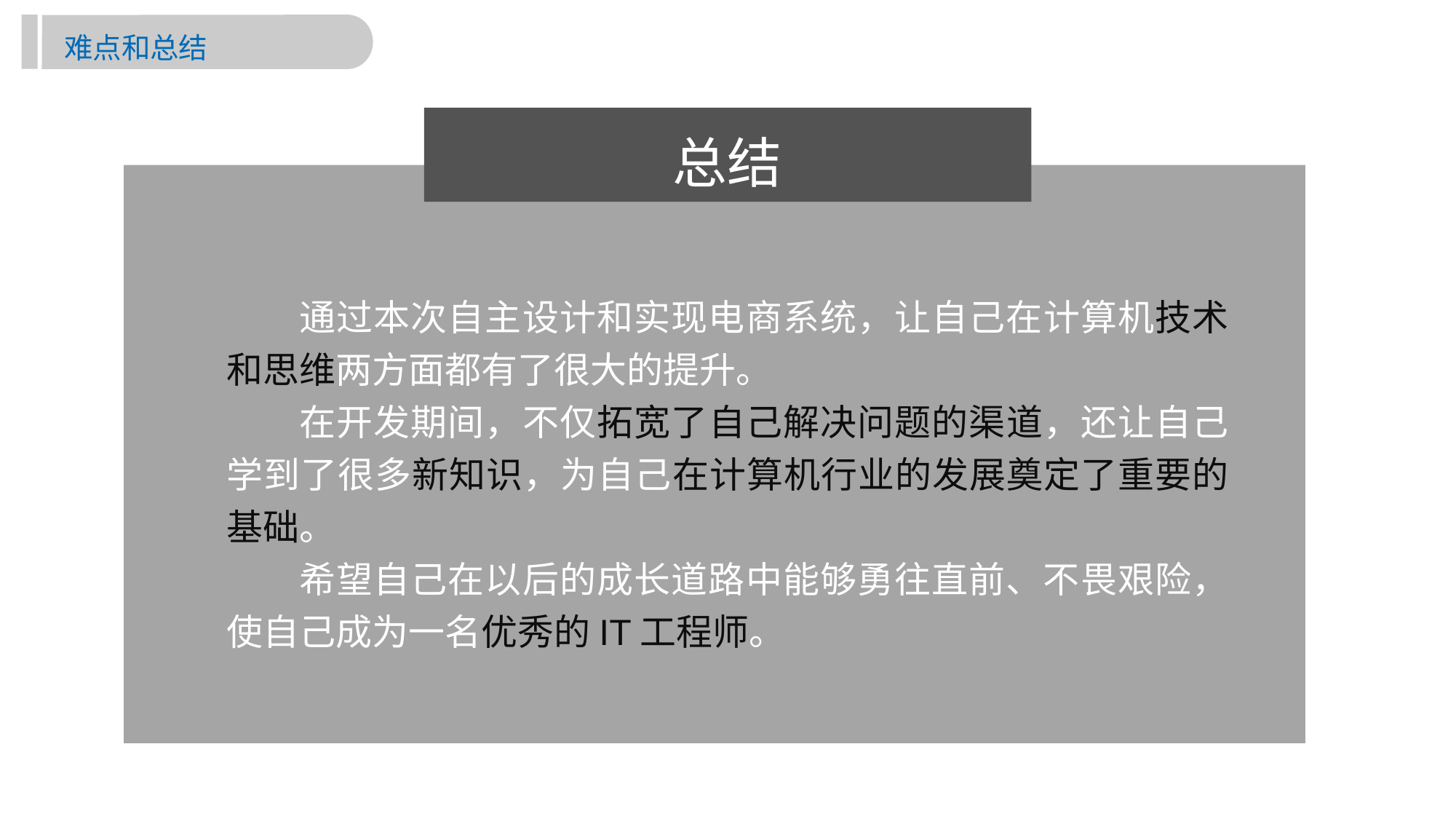

难点和总结
总结

通过本次自主设计和实现电商系统，让自己在计算机技术和思维两方面都有了很大的提升。
在开发期间，不仅拓宽了自己解决问题的渠道，还让自己学到了很多新知识，为自己在计算机行业的发展奠定了重要的基础。
希望自己在以后的成长道路中能够勇往直前、不畏艰险，使自己成为一名优秀的IT工程师。